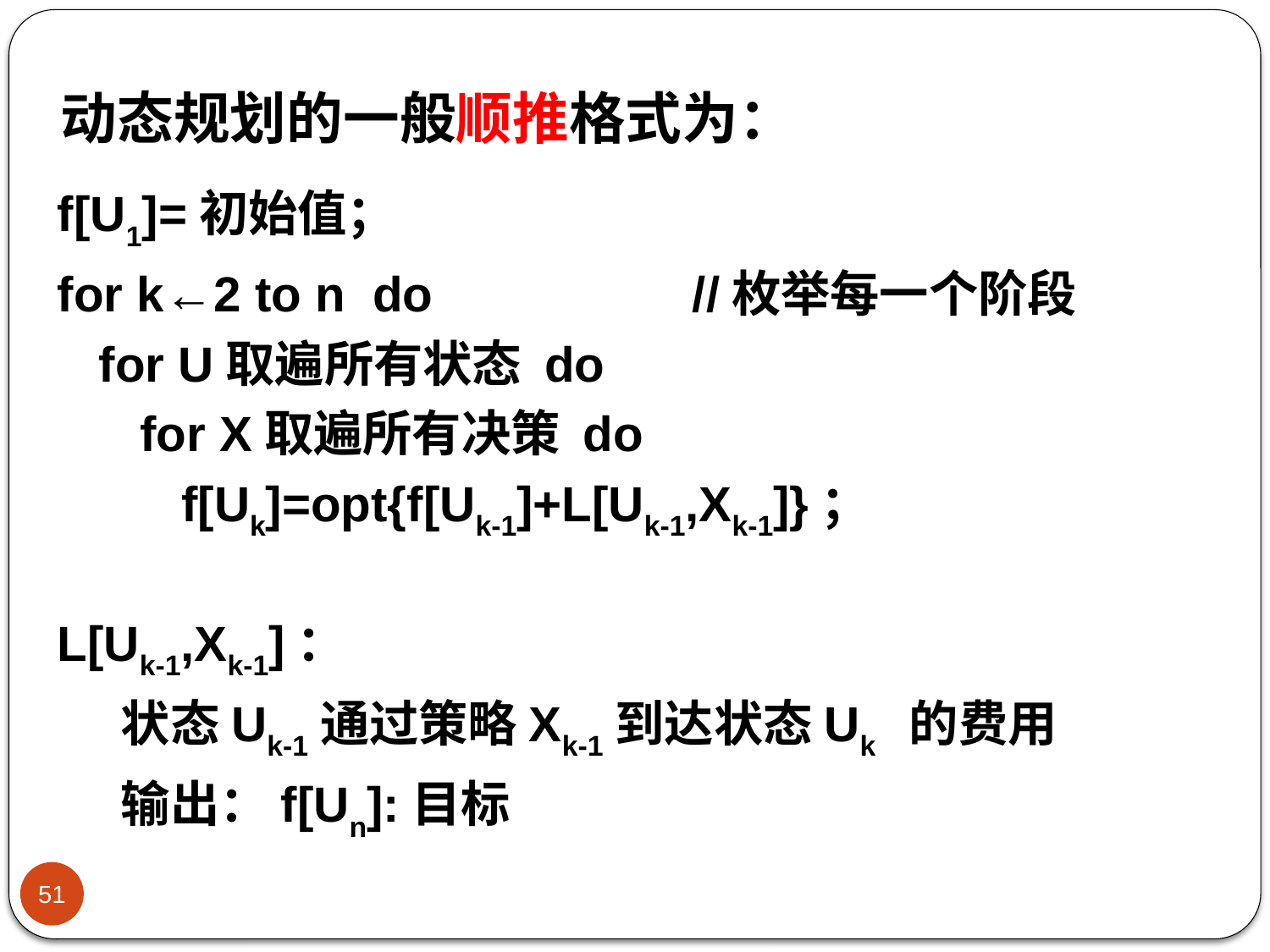

动态规划的一般顺推格式为：
f[U1]=初始值；
for k←2 to n  do          	//枚举每一个阶段
   for U取遍所有状态 do
      for X取遍所有决策 do
         f[Uk]=opt{f[Uk-1]+L[Uk-1,Xk-1]}；
L[Uk-1,Xk-1]：
状态Uk-1通过策略Xk-1到达状态Uk  的费用
输出：f[Un]:目标

51